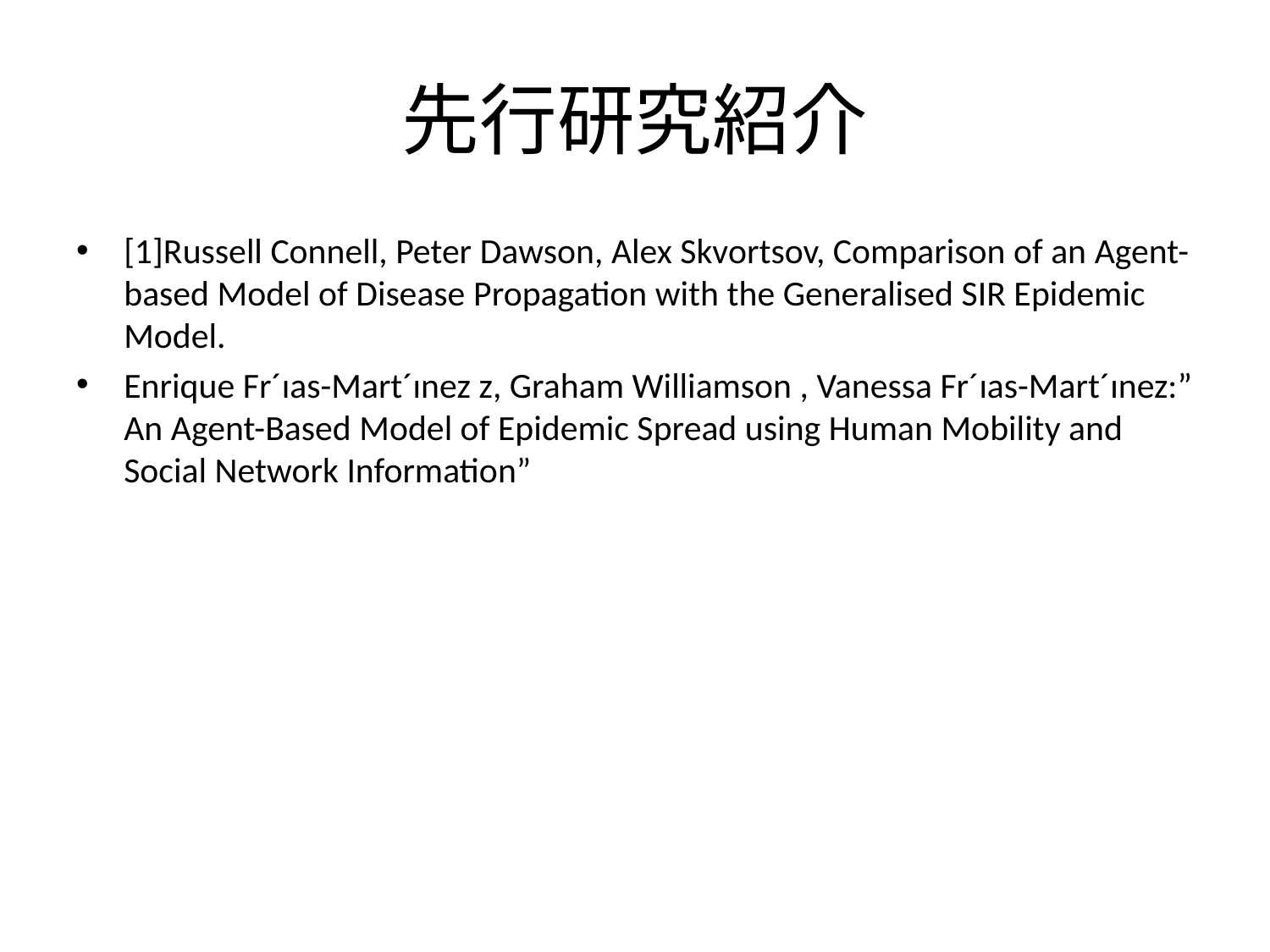

# 先行研究紹介
[1]Russell Connell, Peter Dawson, Alex Skvortsov, Comparison of an Agent-based Model of Disease Propagation with the Generalised SIR Epidemic Model.
Enrique Fr´ıas-Mart´ınez z, Graham Williamson , Vanessa Fr´ıas-Mart´ınez:” An Agent-Based Model of Epidemic Spread using Human Mobility and Social Network Information”